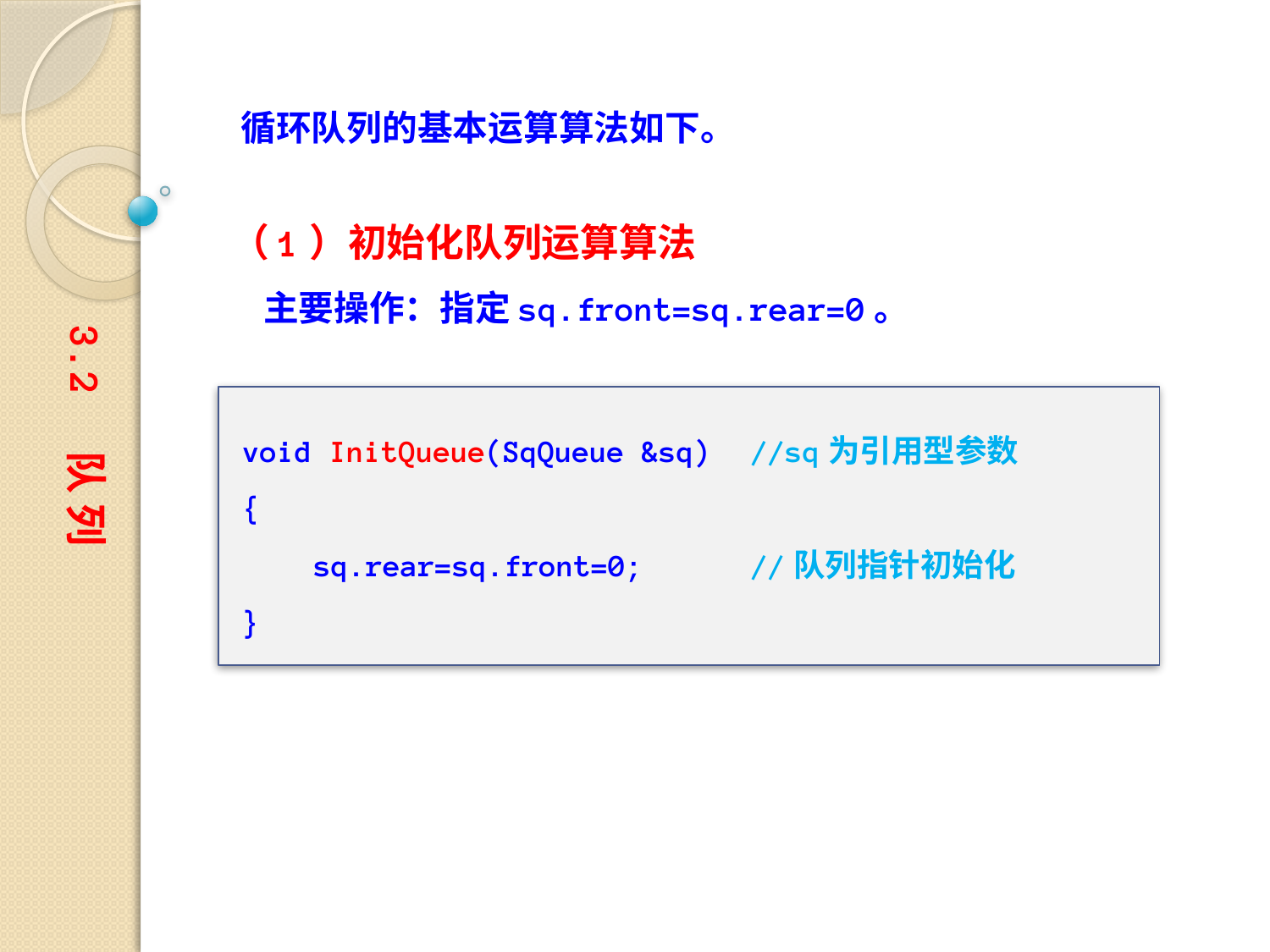

循环队列的基本运算算法如下。
（1）初始化队列运算算法
   主要操作：指定sq.front=sq.rear=0。
3.2  队 列
void InitQueue(SqQueue &sq)	//sq为引用型参数
{
　　sq.rear=sq.front=0;	//队列指针初始化
}